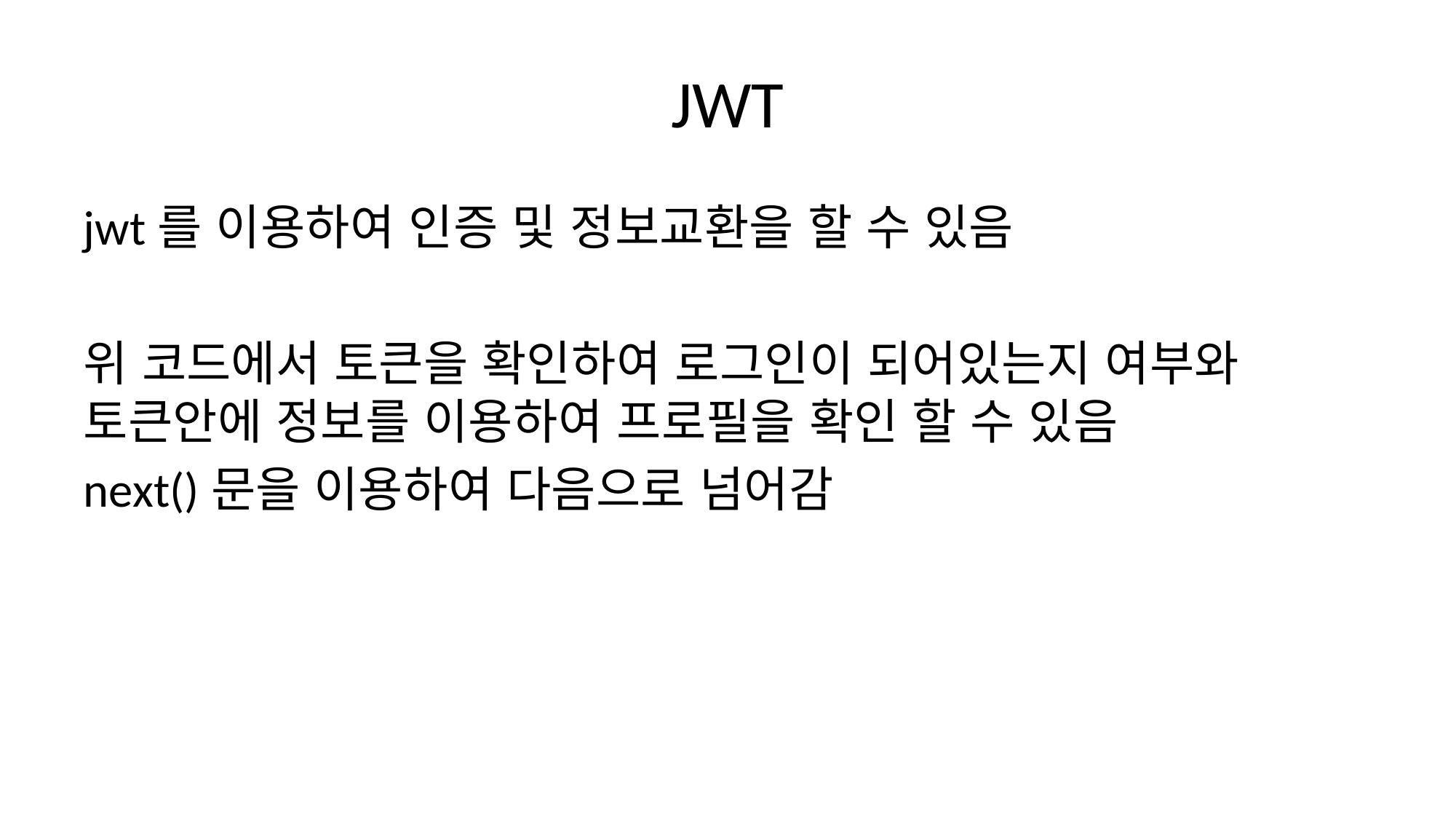

# JWT
jwt를 이용하여 인증 및 정보교환을 할 수 있음

위 코드에서 토큰을 확인하여 로그인이 되어있는지 여부와 토큰안에 정보를 이용하여 프로필을 확인 할 수 있음
next()문을 이용하여 다음으로 넘어감